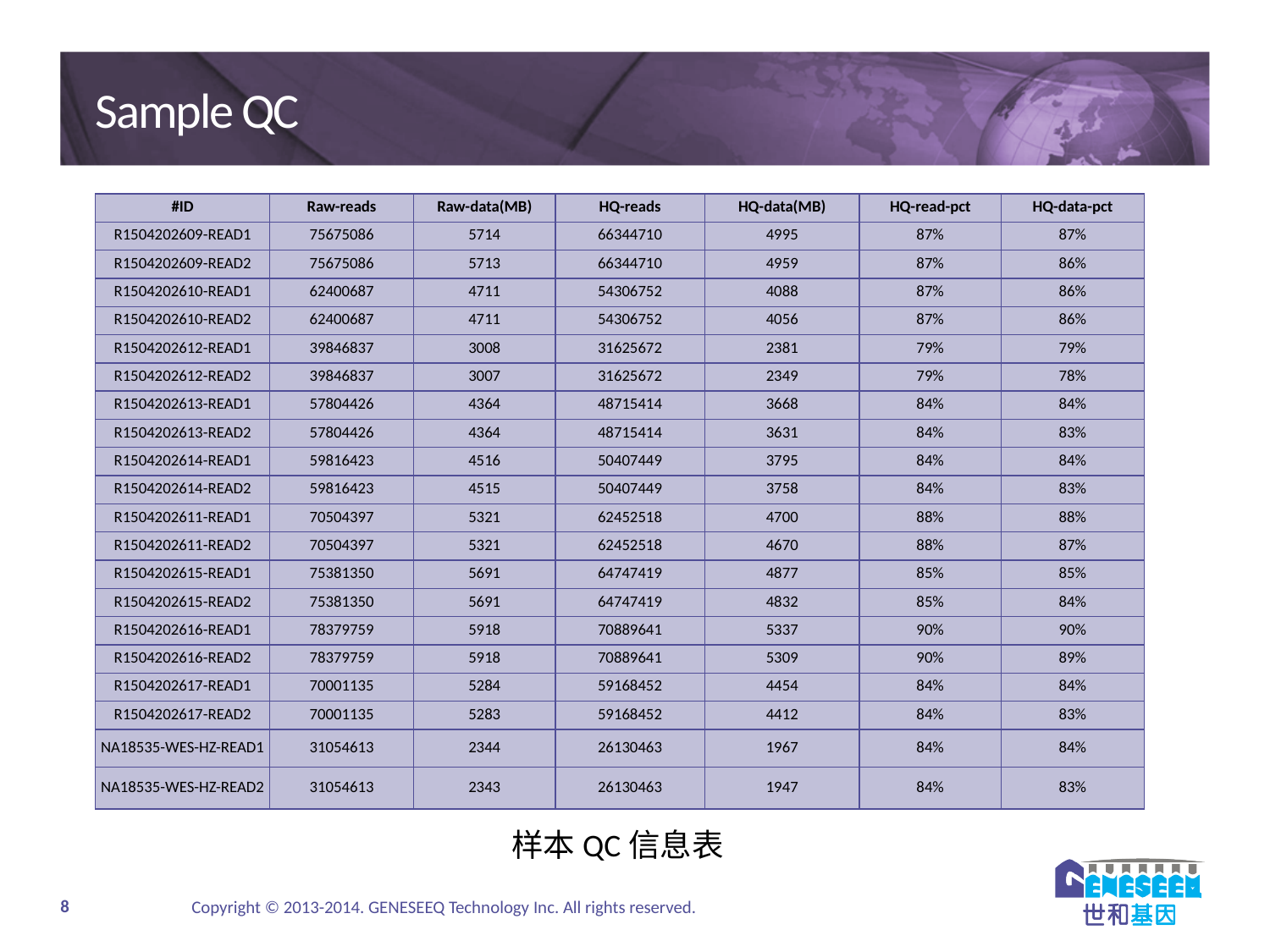

# Sample QC
| #ID | Raw-reads | Raw-data(MB) | HQ-reads | HQ-data(MB) | HQ-read-pct | HQ-data-pct |
| --- | --- | --- | --- | --- | --- | --- |
| R1504202609-READ1 | 75675086 | 5714 | 66344710 | 4995 | 87% | 87% |
| R1504202609-READ2 | 75675086 | 5713 | 66344710 | 4959 | 87% | 86% |
| R1504202610-READ1 | 62400687 | 4711 | 54306752 | 4088 | 87% | 86% |
| R1504202610-READ2 | 62400687 | 4711 | 54306752 | 4056 | 87% | 86% |
| R1504202612-READ1 | 39846837 | 3008 | 31625672 | 2381 | 79% | 79% |
| R1504202612-READ2 | 39846837 | 3007 | 31625672 | 2349 | 79% | 78% |
| R1504202613-READ1 | 57804426 | 4364 | 48715414 | 3668 | 84% | 84% |
| R1504202613-READ2 | 57804426 | 4364 | 48715414 | 3631 | 84% | 83% |
| R1504202614-READ1 | 59816423 | 4516 | 50407449 | 3795 | 84% | 84% |
| R1504202614-READ2 | 59816423 | 4515 | 50407449 | 3758 | 84% | 83% |
| R1504202611-READ1 | 70504397 | 5321 | 62452518 | 4700 | 88% | 88% |
| R1504202611-READ2 | 70504397 | 5321 | 62452518 | 4670 | 88% | 87% |
| R1504202615-READ1 | 75381350 | 5691 | 64747419 | 4877 | 85% | 85% |
| R1504202615-READ2 | 75381350 | 5691 | 64747419 | 4832 | 85% | 84% |
| R1504202616-READ1 | 78379759 | 5918 | 70889641 | 5337 | 90% | 90% |
| R1504202616-READ2 | 78379759 | 5918 | 70889641 | 5309 | 90% | 89% |
| R1504202617-READ1 | 70001135 | 5284 | 59168452 | 4454 | 84% | 84% |
| R1504202617-READ2 | 70001135 | 5283 | 59168452 | 4412 | 84% | 83% |
| NA18535-WES-HZ-READ1 | 31054613 | 2344 | 26130463 | 1967 | 84% | 84% |
| NA18535-WES-HZ-READ2 | 31054613 | 2343 | 26130463 | 1947 | 84% | 83% |
样本QC信息表
Copyright © 2013-2014. GENESEEQ Technology Inc. All rights reserved.
8